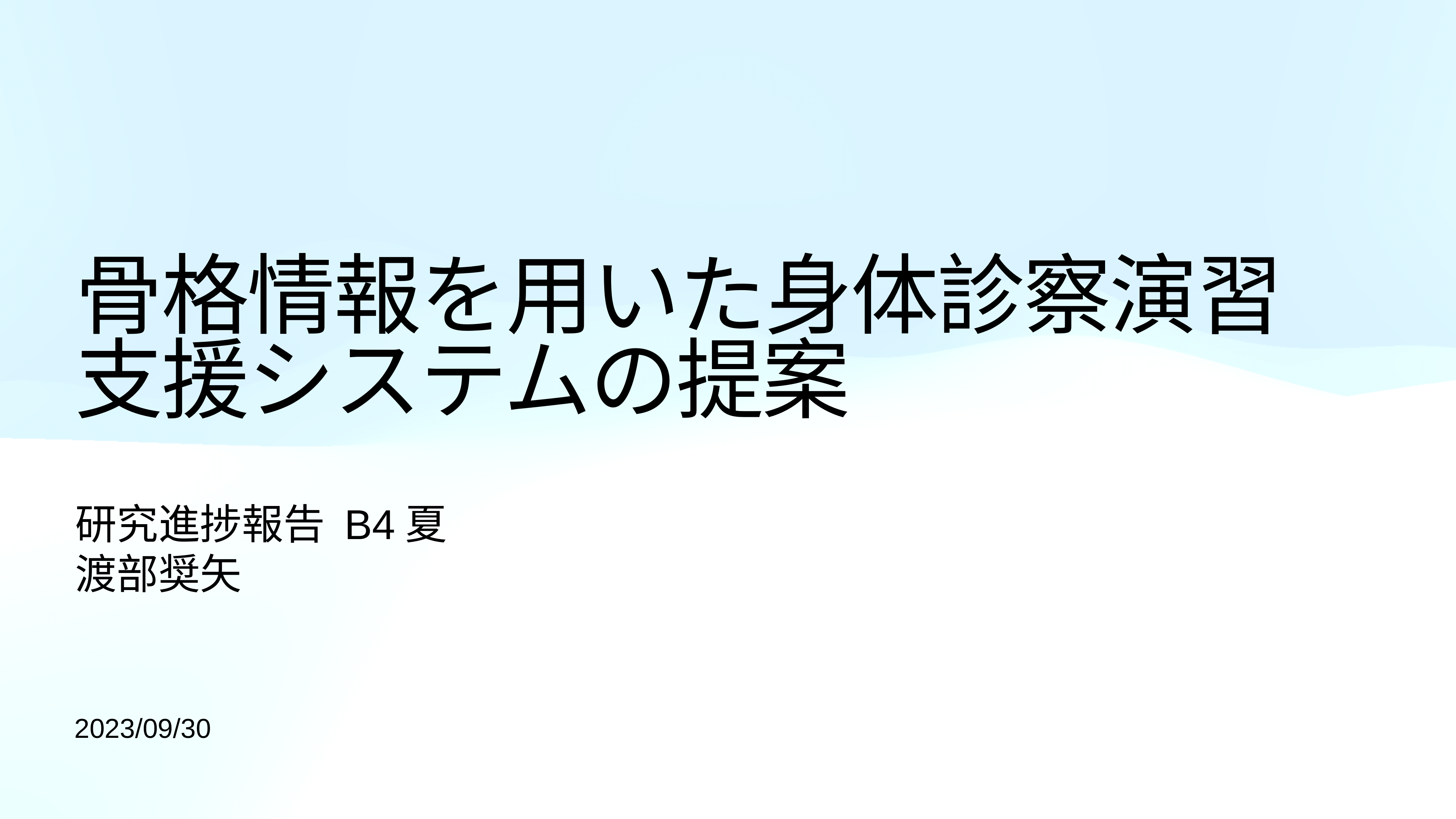

# 骨格情報を用いた身体診察演習
支援システムの提案
研究進捗報告 B4夏
渡部奨矢
2023/09/30